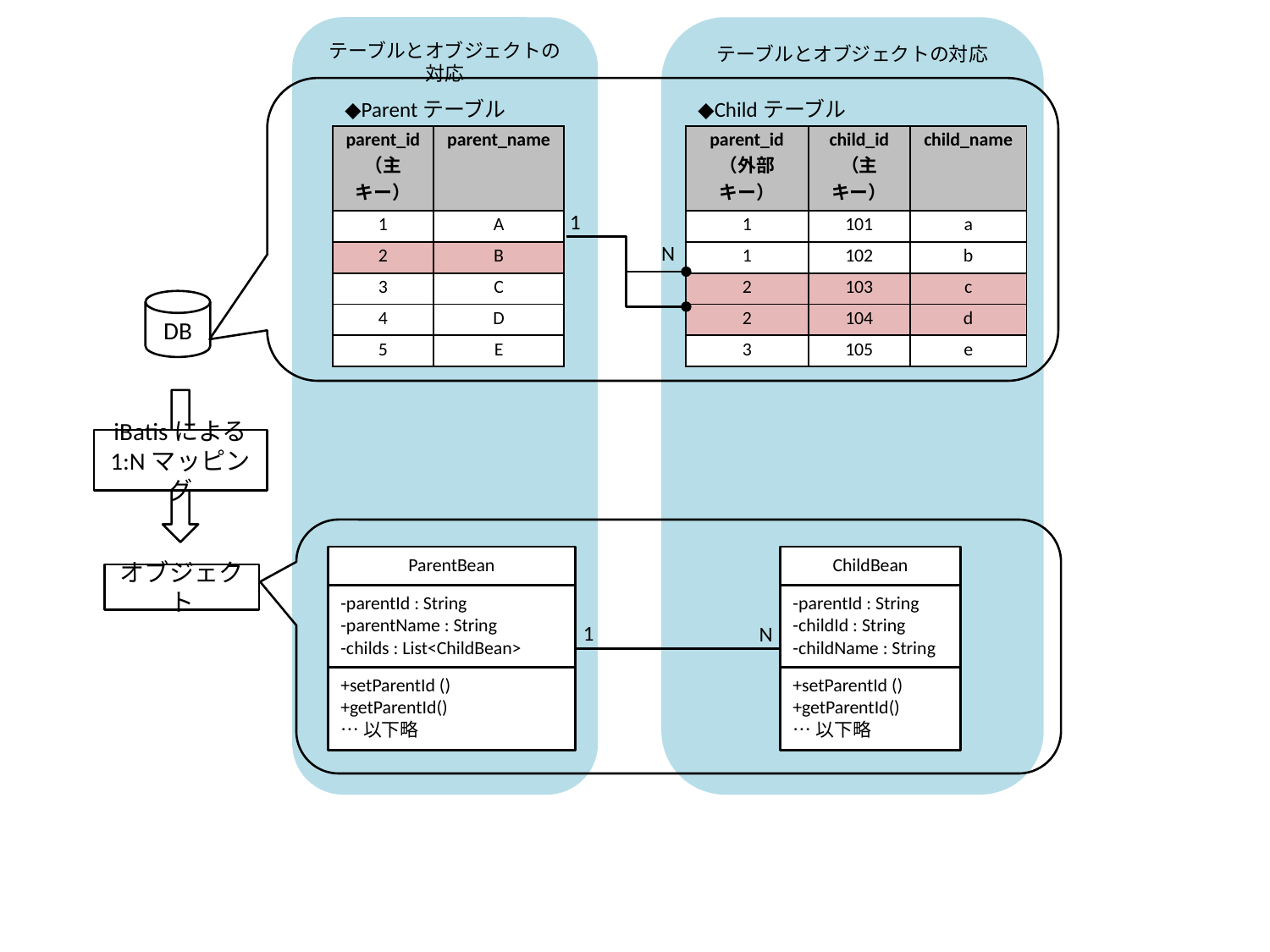

テーブルとオブジェクトの対応
テーブルとオブジェクトの対応

◆Parentテーブル
◆Childテーブル
| parent\_id （主キー） | parent\_name |
| --- | --- |
| 1 | A |
| 2 | B |
| 3 | C |
| 4 | D |
| 5 | E |
| parent\_id （外部キー） | child\_id （主キー） | child\_name |
| --- | --- | --- |
| 1 | 101 | a |
| 1 | 102 | b |
| 2 | 103 | c |
| 2 | 104 | d |
| 3 | 105 | e |
1
N
DB

iBatisによる
1:Nマッピング

ParentBean
-parentId : String
-parentName : String
-childs : List<ChildBean>
+setParentId ()
+getParentId()
…以下略
ChildBean
-parentId : String
-childId : String
-childName : String
+setParentId ()
+getParentId()
…以下略
オブジェクト
1
N